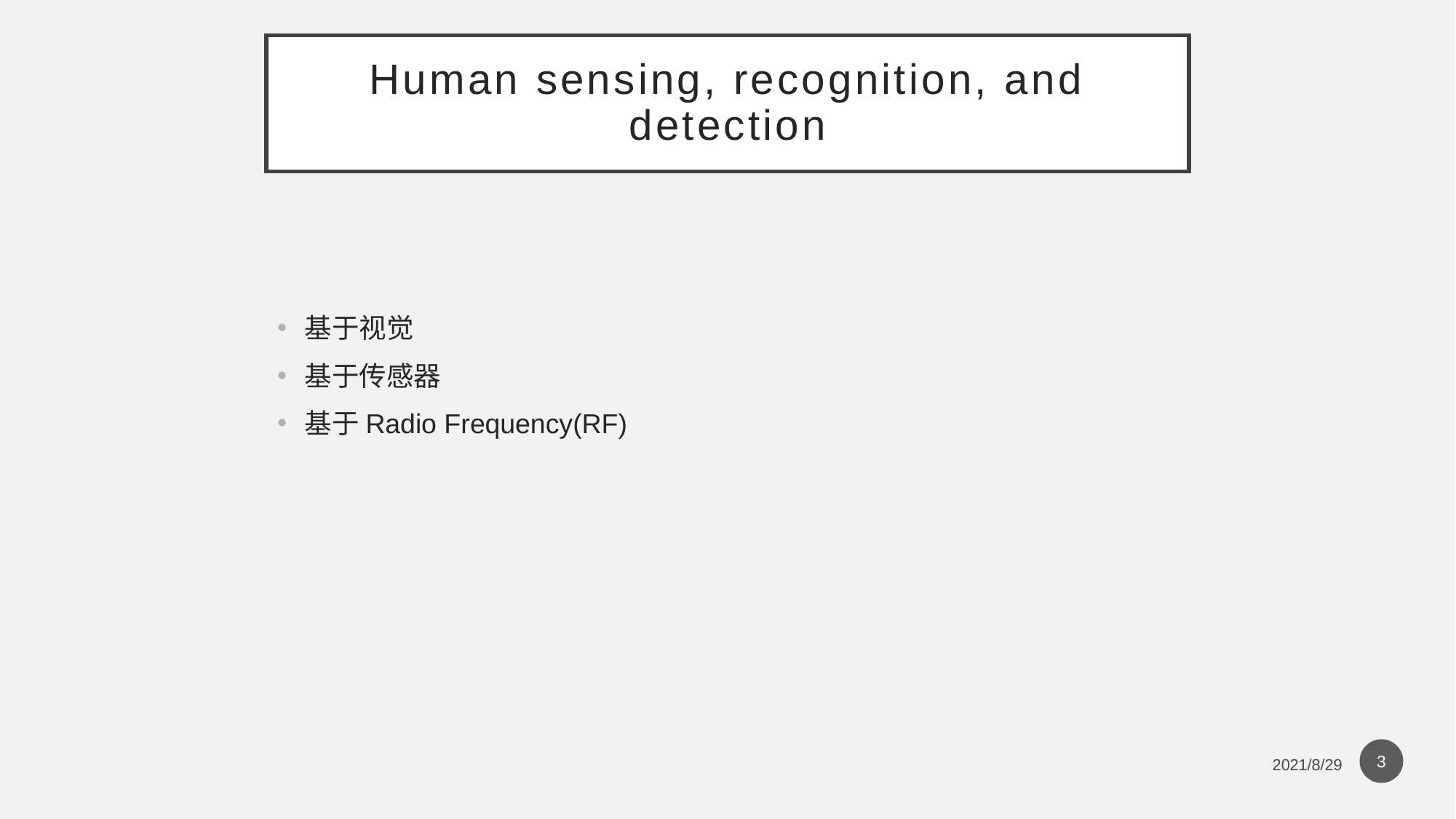

# Human sensing, recognition, and detection
基于视觉
基于传感器
基于Radio Frequency(RF)
3
2021/8/29